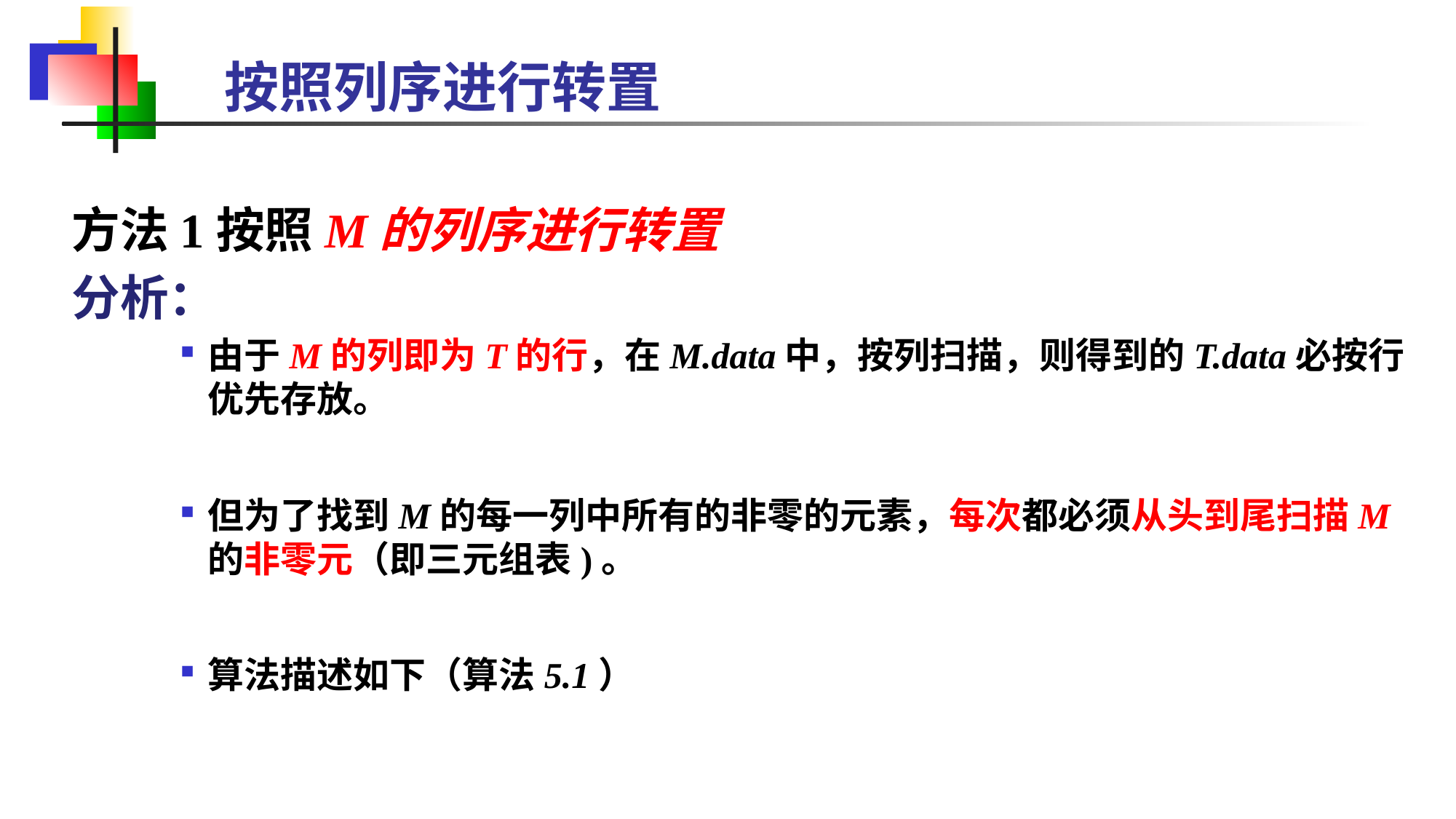

#
 按照列序进行转置
方法1按照M的列序进行转置
分析：
由于M的列即为T的行，在M.data中，按列扫描，则得到的T.data必按行优先存放。

但为了找到M的每一列中所有的非零的元素，每次都必须从头到尾扫描M的非零元（即三元组表)。

算法描述如下（算法5.1）